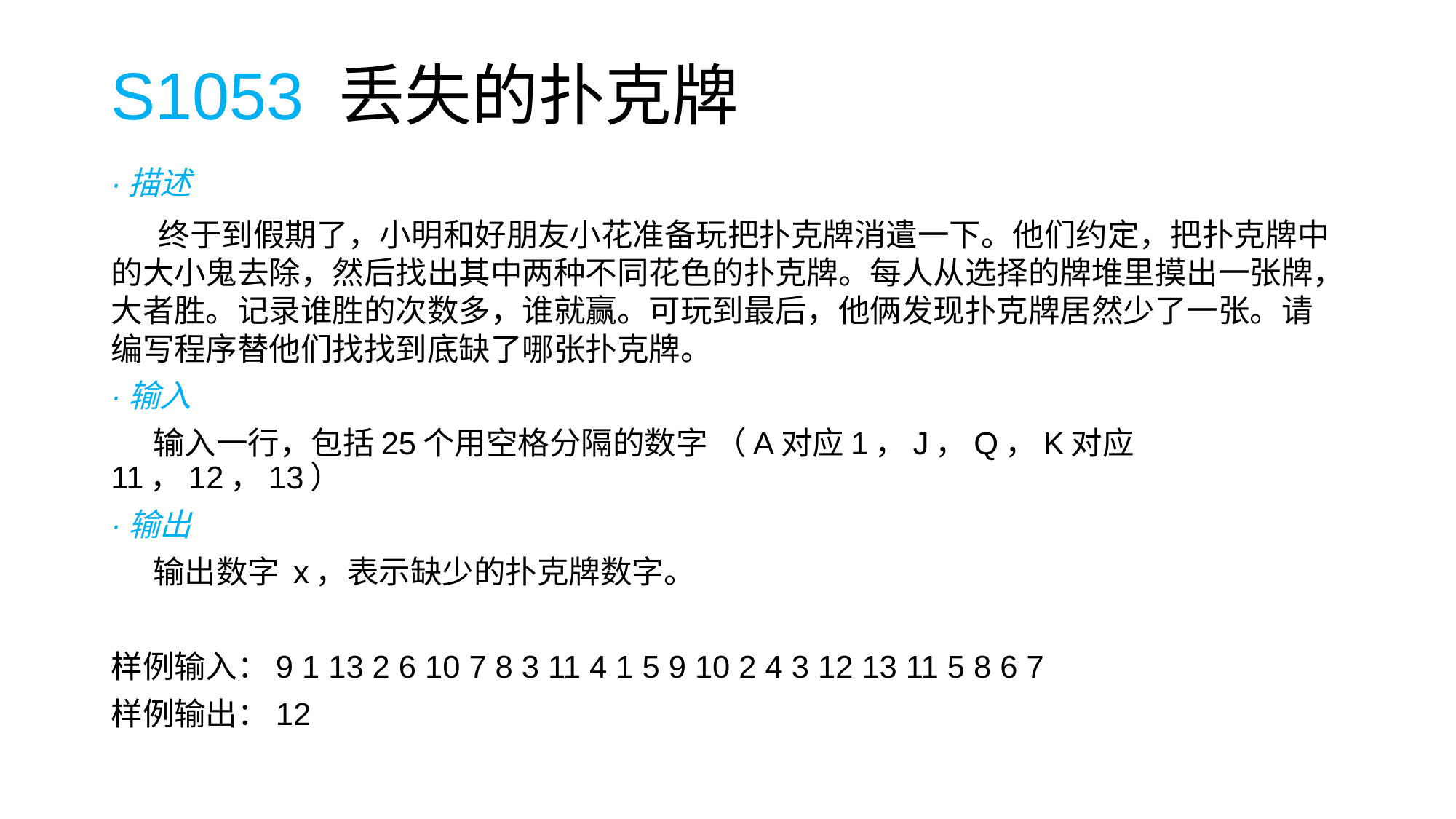

# S1053 丢失的扑克牌
·描述
终于到假期了，小明和好朋友小花准备玩把扑克牌消遣一下。他们约定，把扑克牌中的大小鬼去除，然后找出其中两种不同花色的扑克牌。每人从选择的牌堆里摸出一张牌，大者胜。记录谁胜的次数多，谁就赢。可玩到最后，他俩发现扑克牌居然少了一张。请编写程序替他们找找到底缺了哪张扑克牌。
·输入
     输入一行，包括25个用空格分隔的数字 （A对应1，J，Q，K对应11，12，13）
·输出
     输出数字 x，表示缺少的扑克牌数字。

样例输入：9 1 13 2 6 10 7 8 3 11 4 1 5 9 10 2 4 3 12 13 11 5 8 6 7
样例输出：12